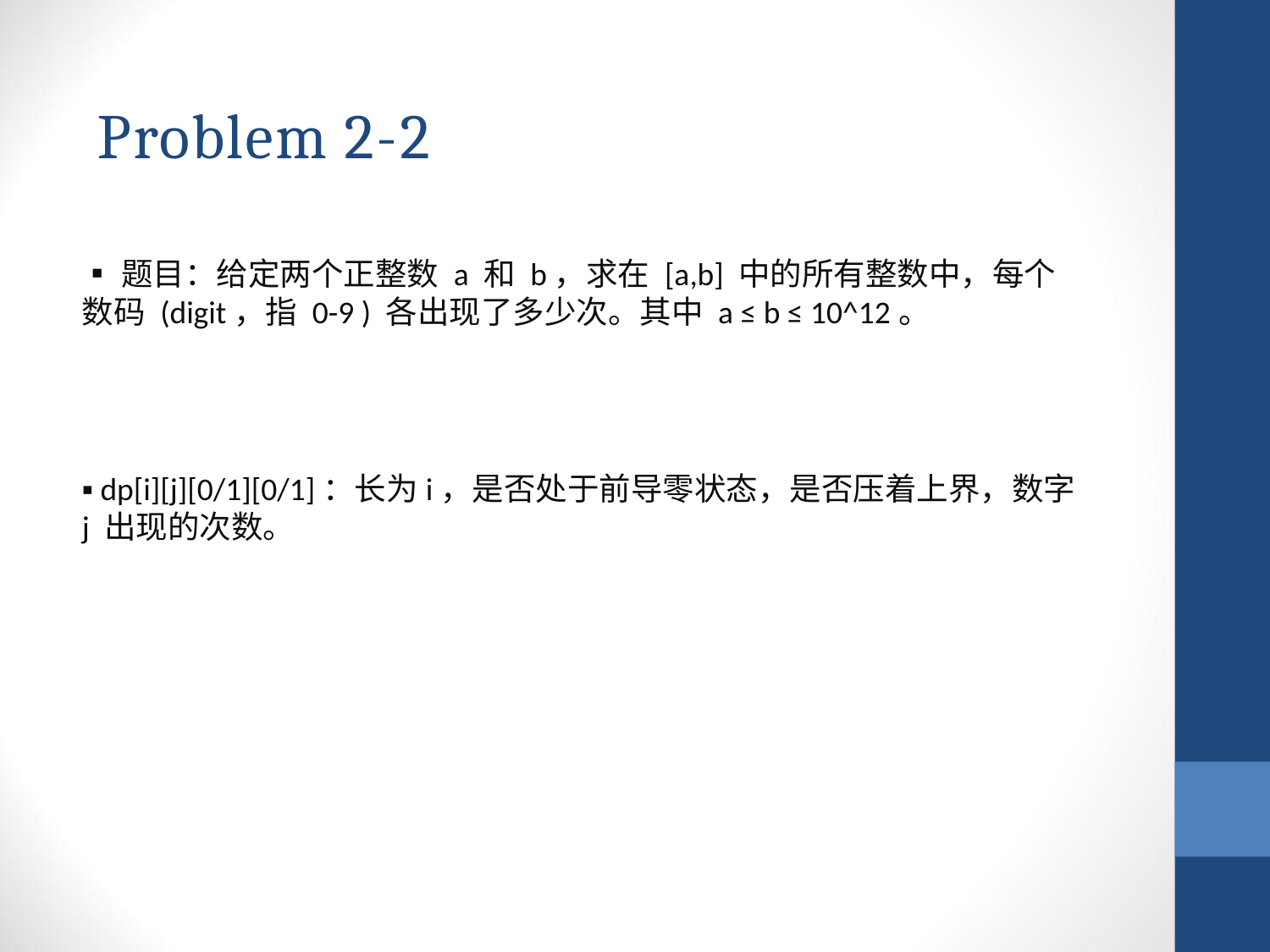

Problem 2-2
▪题目：给定两个正整数 a 和 b，求在 [a,b] 中的所有整数中，每个数码 (digit，指 0-9 ) 各出现了多少次。其中 a ≤ b ≤ 10^12。
▪ dp[i][j][0/1][0/1]：长为i，是否处于前导零状态，是否压着上界，数字 j 出现的次数。